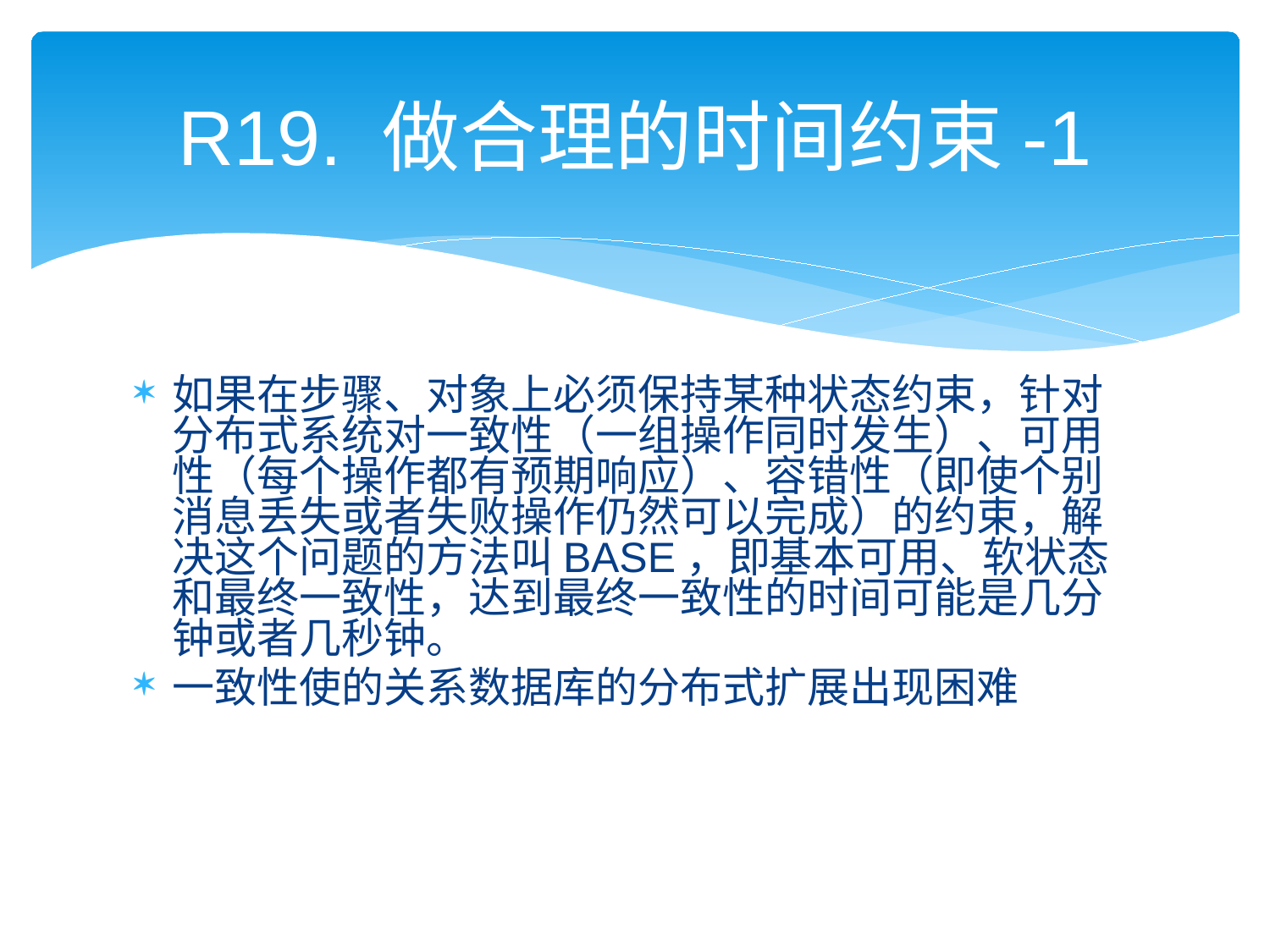

# R19. 做合理的时间约束-1
如果在步骤、对象上必须保持某种状态约束，针对分布式系统对一致性（一组操作同时发生）、可用性（每个操作都有预期响应）、容错性（即使个别消息丢失或者失败操作仍然可以完成）的约束，解决这个问题的方法叫BASE，即基本可用、软状态和最终一致性，达到最终一致性的时间可能是几分钟或者几秒钟。
一致性使的关系数据库的分布式扩展出现困难